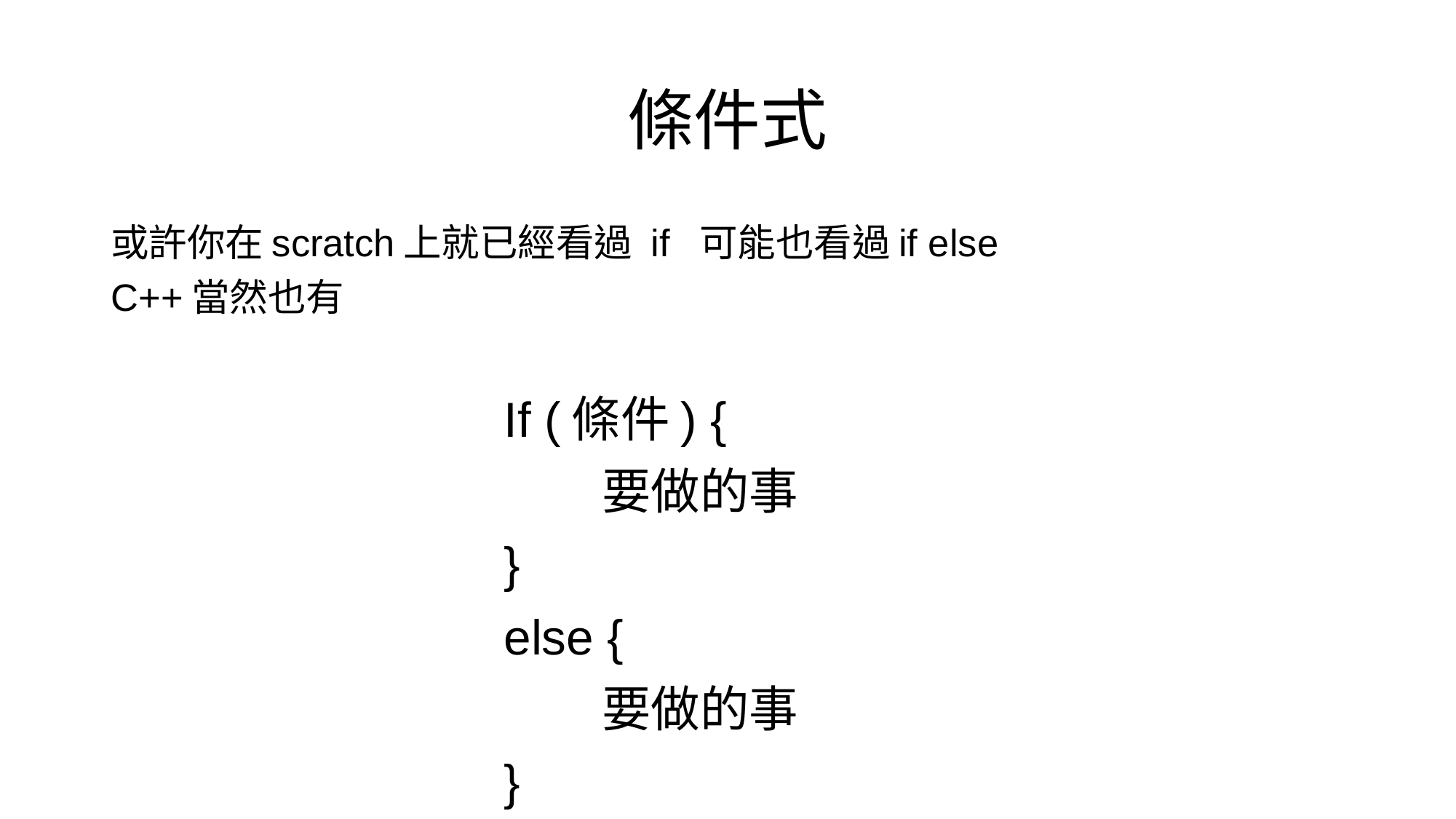

# 條件式
或許你在scratch上就已經看過 if  可能也看過if else
C++當然也有

				If (條件) {
					要做的事
				}
				else {
					要做的事
				}